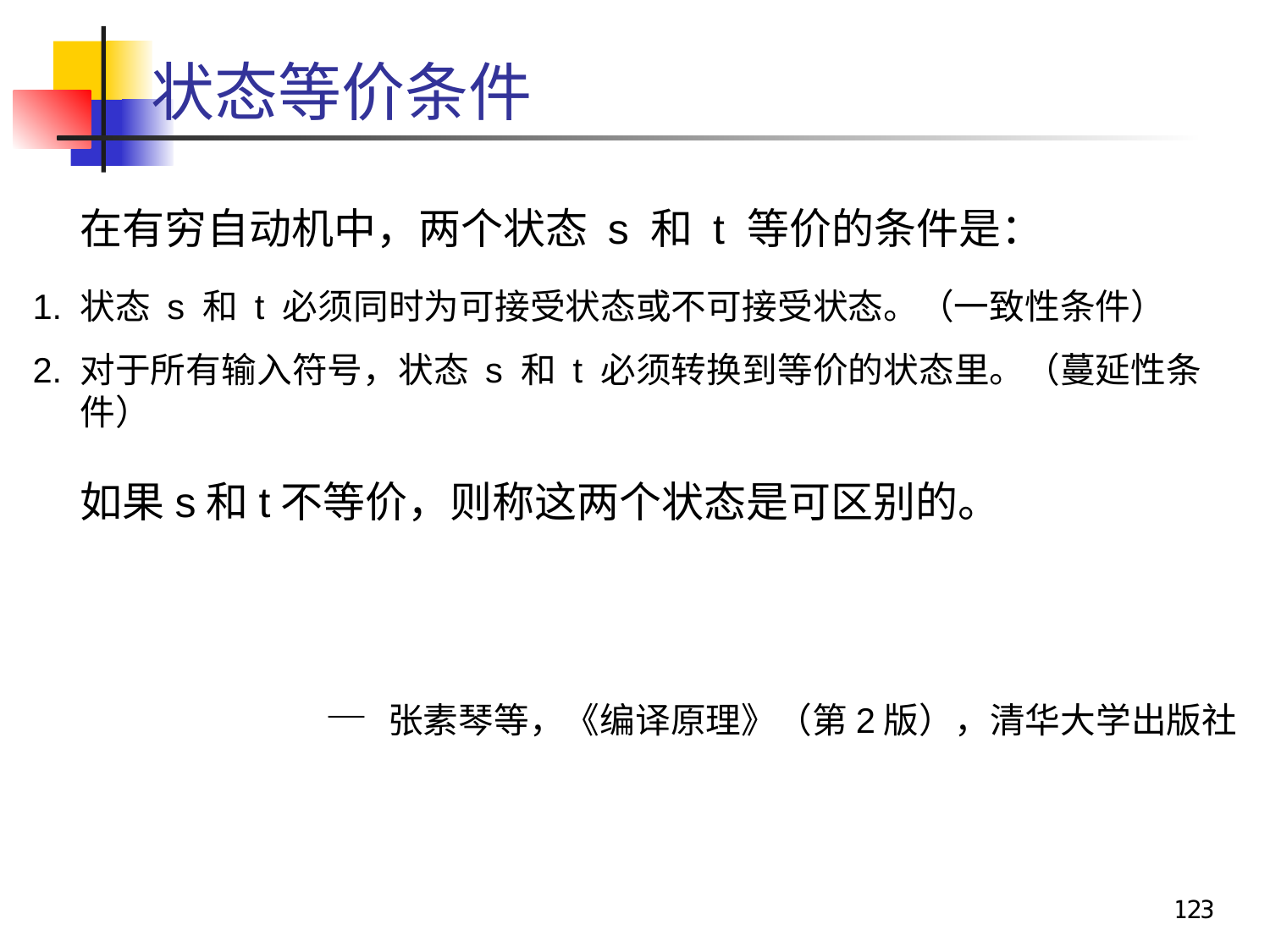

# 状态等价条件
	在有穷自动机中，两个状态 s 和 t 等价的条件是：
1. 状态 s 和 t 必须同时为可接受状态或不可接受状态。（一致性条件）
2. 对于所有输入符号，状态 s 和 t 必须转换到等价的状态里。（蔓延性条件）
	如果s和t不等价，则称这两个状态是可区别的。

— 张素琴等，《编译原理》（第2版），清华大学出版社

123